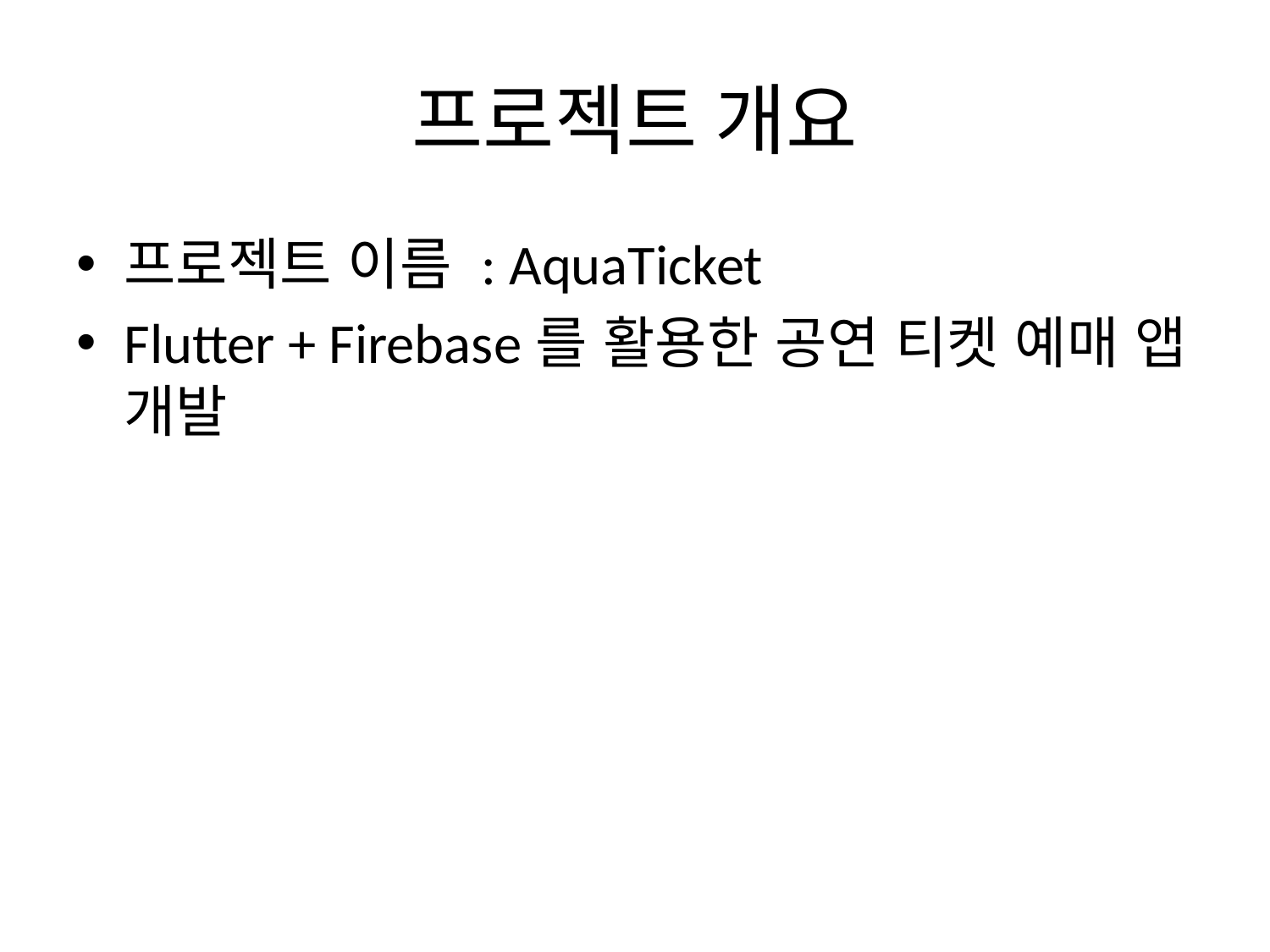

# 프로젝트 개요
프로젝트 이름 : AquaTicket
Flutter + Firebase를 활용한 공연 티켓 예매 앱 개발